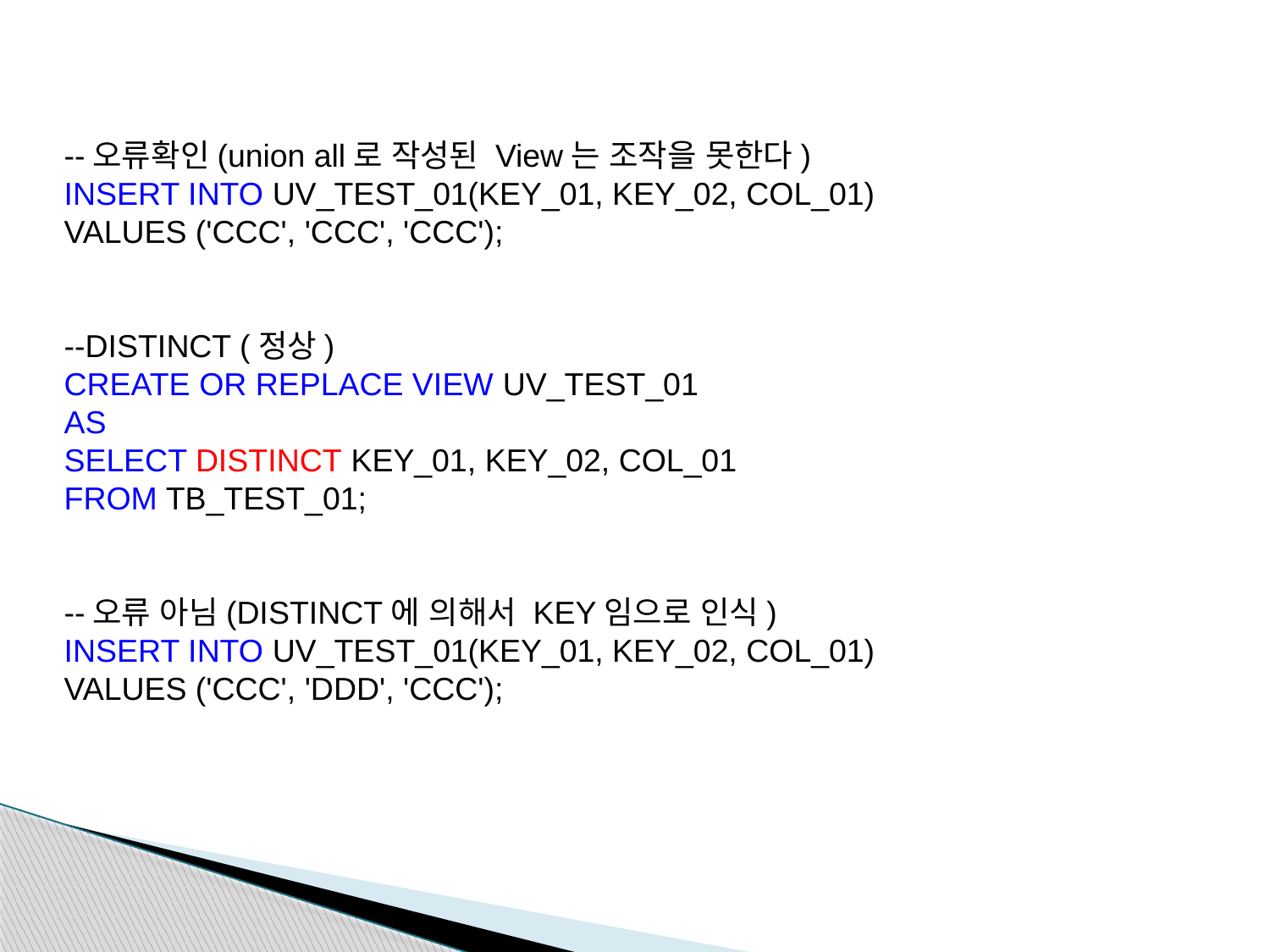

--오류확인(union all로 작성된 View는 조작을 못한다)
INSERT INTO UV_TEST_01(KEY_01, KEY_02, COL_01)
VALUES ('CCC', 'CCC', 'CCC');

--DISTINCT (정상)
CREATE OR REPLACE VIEW UV_TEST_01
AS
SELECT DISTINCT KEY_01, KEY_02, COL_01
FROM TB_TEST_01;

--오류 아님(DISTINCT에 의해서 KEY임으로 인식)
INSERT INTO UV_TEST_01(KEY_01, KEY_02, COL_01)
VALUES ('CCC', 'DDD', 'CCC');